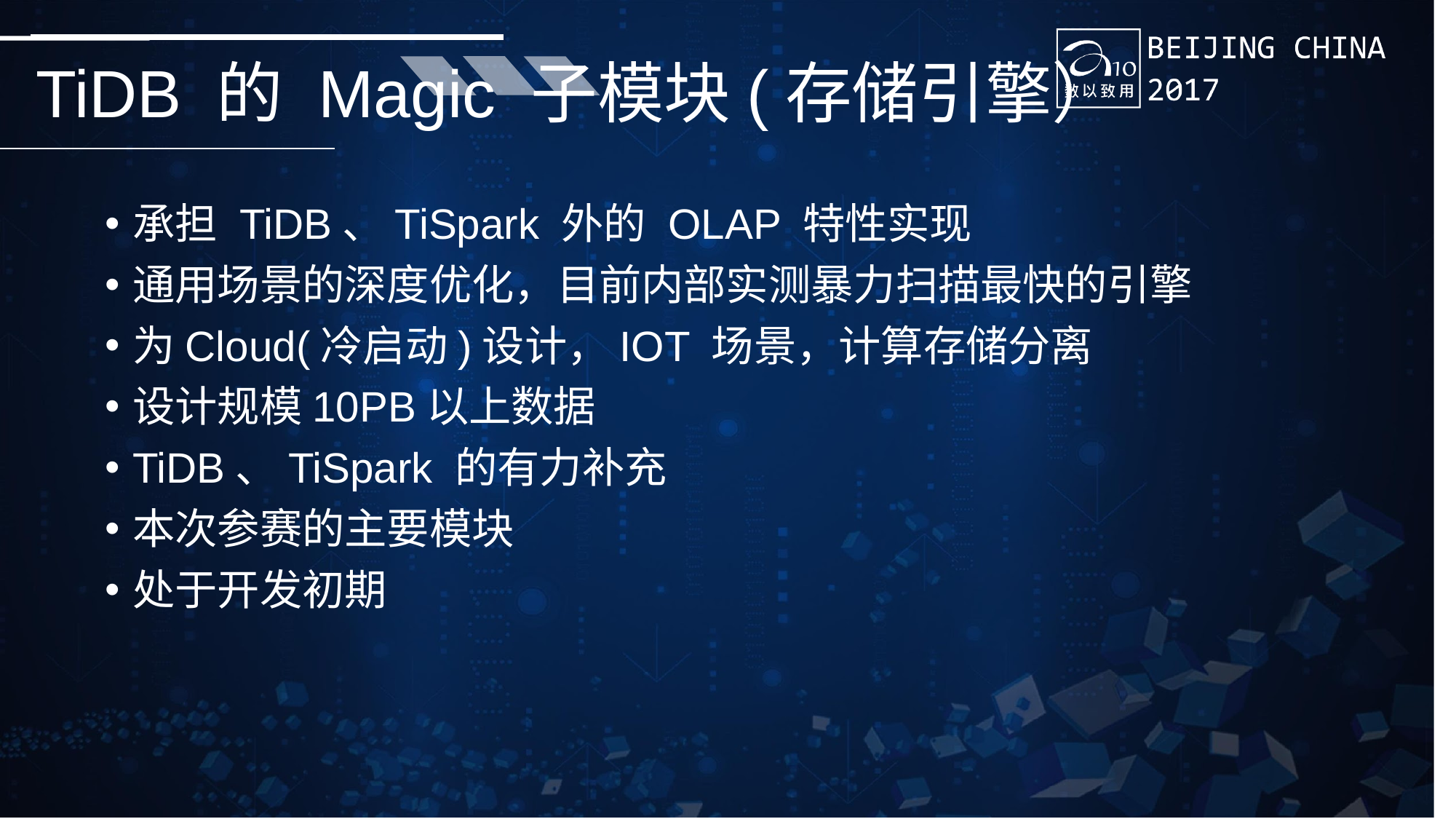

# TiDB 的 Magic 子模块(存储引擎）
承担 TiDB、TiSpark 外的 OLAP 特性实现
通用场景的深度优化，目前内部实测暴力扫描最快的引擎
为Cloud(冷启动)设计，IOT 场景，计算存储分离
设计规模10PB以上数据
TiDB、TiSpark 的有力补充
本次参赛的主要模块
处于开发初期